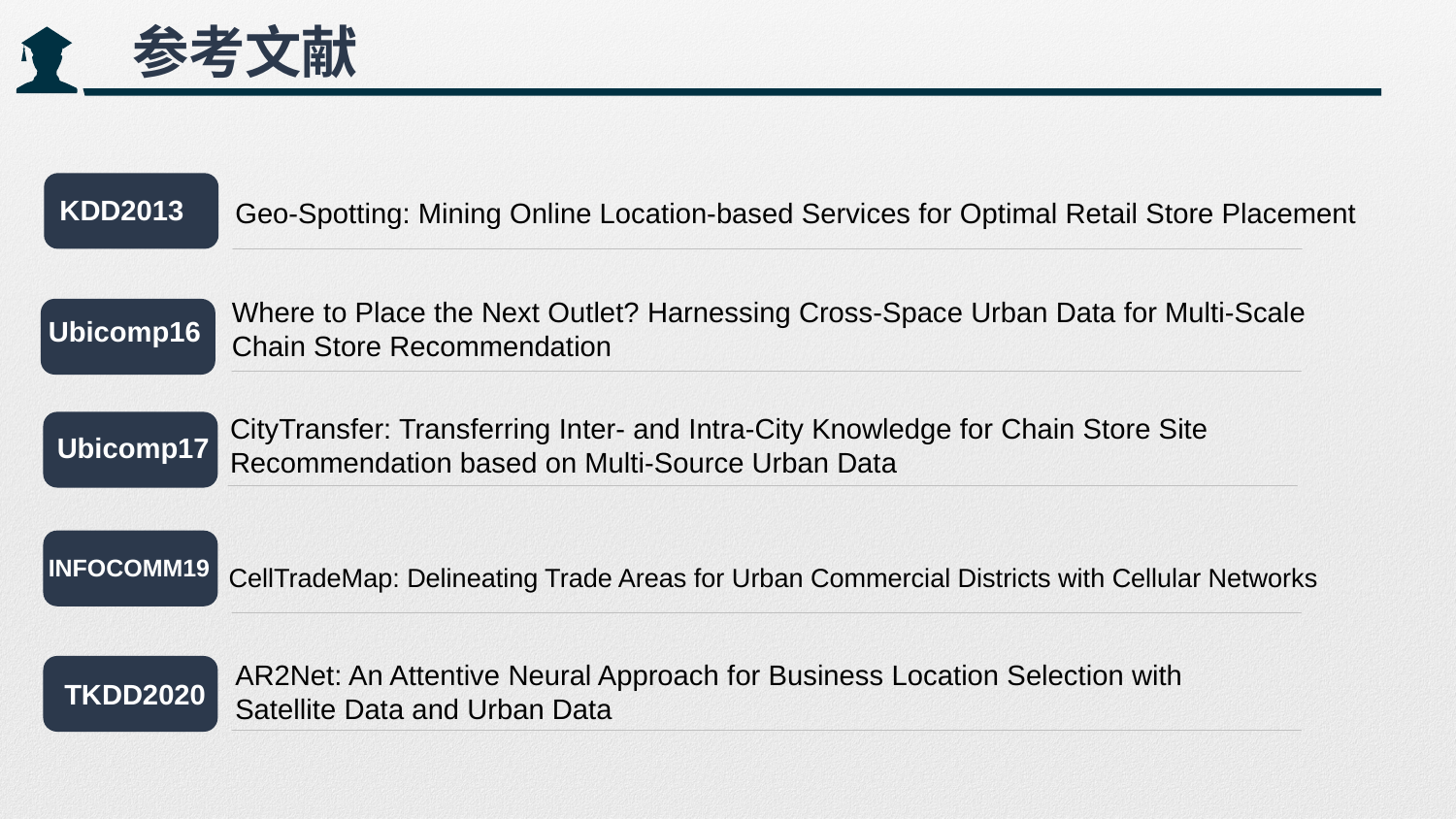

参考文献
Geo-Spotting: Mining Online Location-based Services for Optimal Retail Store Placement

KDD2013
Where to Place the Next Outlet? Harnessing Cross-Space Urban Data for Multi-Scale Chain Store Recommendation

Ubicomp16
CityTransfer: Transferring Inter- and Intra-City Knowledge for Chain Store Site Recommendation based on Multi-Source Urban Data

Ubicomp17
CellTradeMap: Delineating Trade Areas for Urban Commercial Districts with Cellular Networks

INFOCOMM19
AR2Net: An Attentive Neural Approach for Business Location Selection with Satellite Data and Urban Data

  TKDD2020